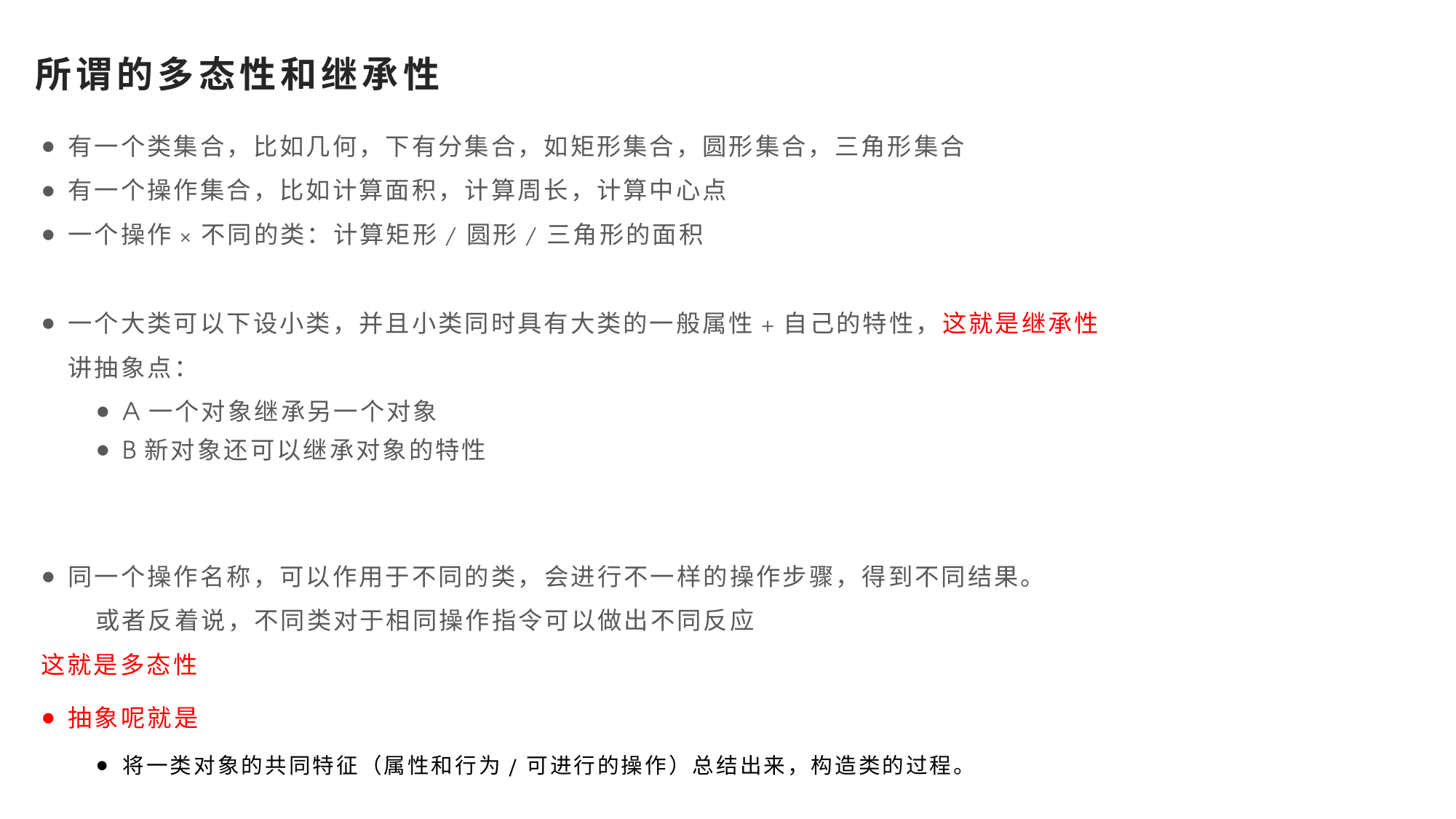

# 所谓的多态性和继承性
有一个类集合，比如几何，下有分集合，如矩形集合，圆形集合，三角形集合
有一个操作集合，比如计算面积，计算周长，计算中心点
一个操作×不同的类：计算矩形/圆形/三角形的面积

一个大类可以下设小类，并且小类同时具有大类的一般属性+自己的特性，这就是继承性
讲抽象点：
A一个对象继承另一个对象
B新对象还可以继承对象的特性

同一个操作名称，可以作用于不同的类，会进行不一样的操作步骤，得到不同结果。
或者反着说，不同类对于相同操作指令可以做出不同反应
这就是多态性
抽象呢就是
将一类对象的共同特征（属性和行为/可进行的操作）总结出来，构造类的过程。